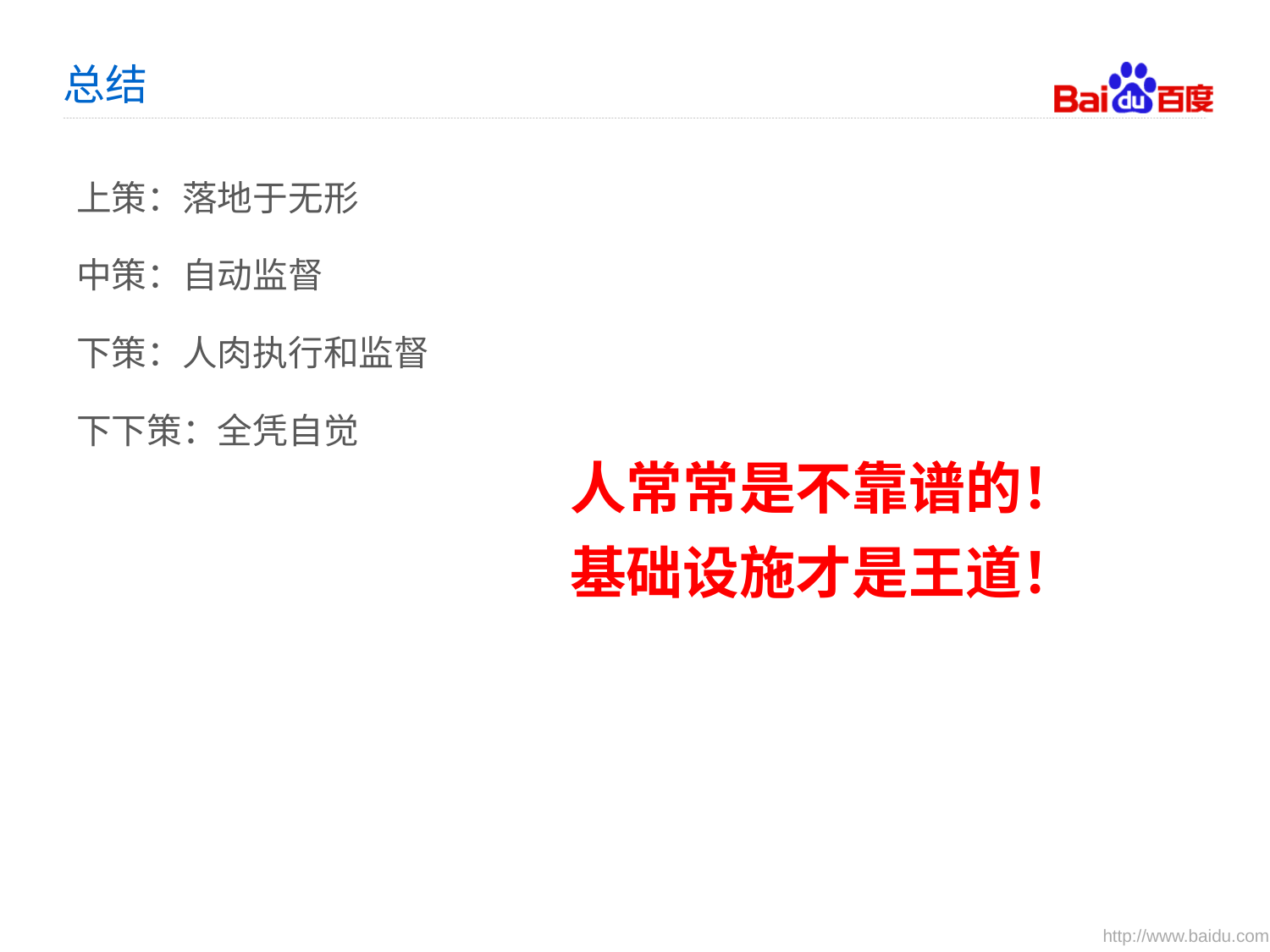

# 总结
上策：落地于无形
中策：自动监督
下策：人肉执行和监督
下下策：全凭自觉
人常常是不靠谱的！
基础设施才是王道！